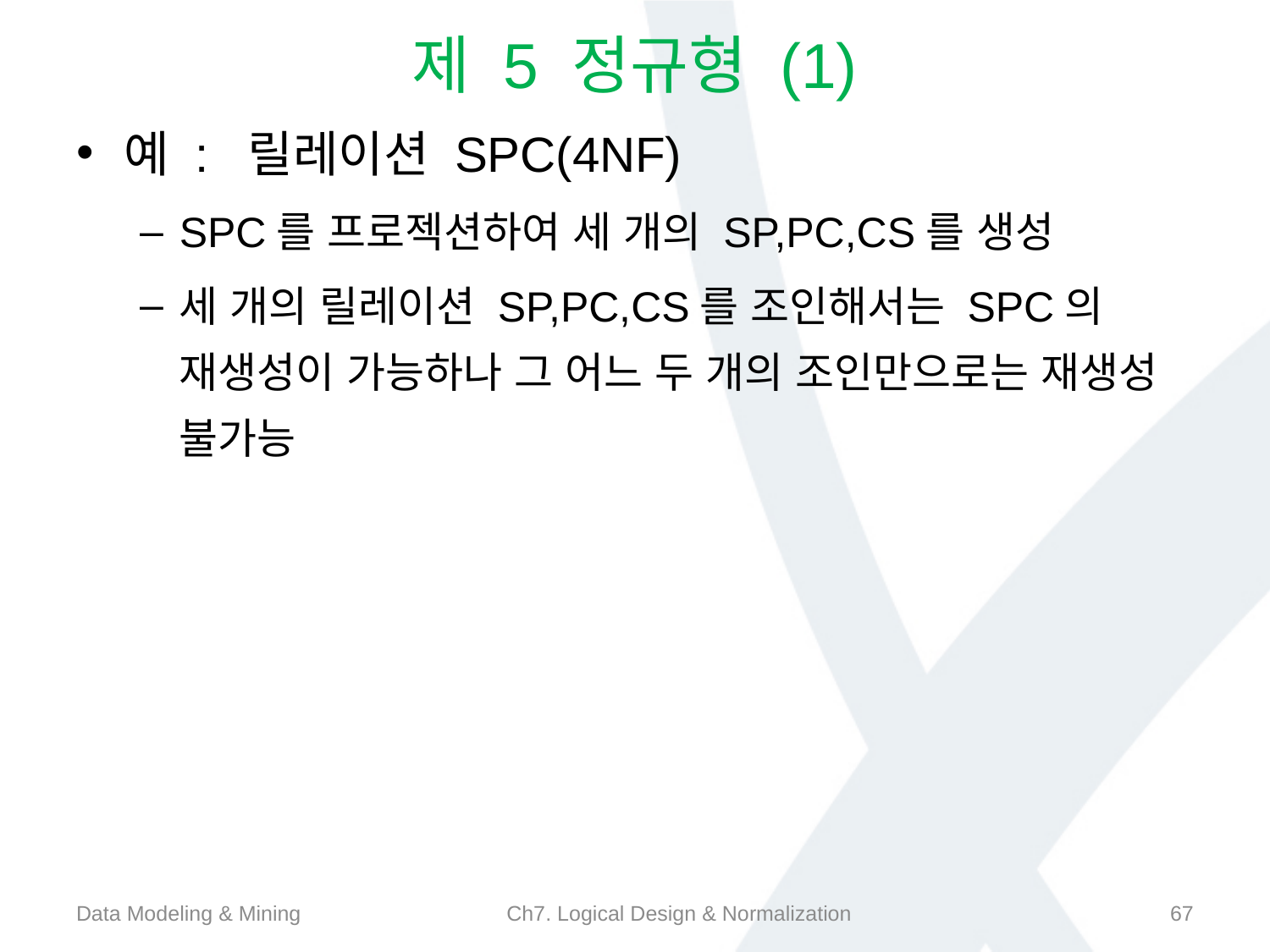

# 제 5 정규형 (1)
예 :  릴레이션 SPC(4NF)
SPC를 프로젝션하여 세 개의 SP,PC,CS를 생성
세 개의 릴레이션 SP,PC,CS를 조인해서는 SPC의 재생성이 가능하나 그 어느 두 개의 조인만으로는 재생성 불가능

Data Modeling & Mining
Ch7. Logical Design & Normalization
67